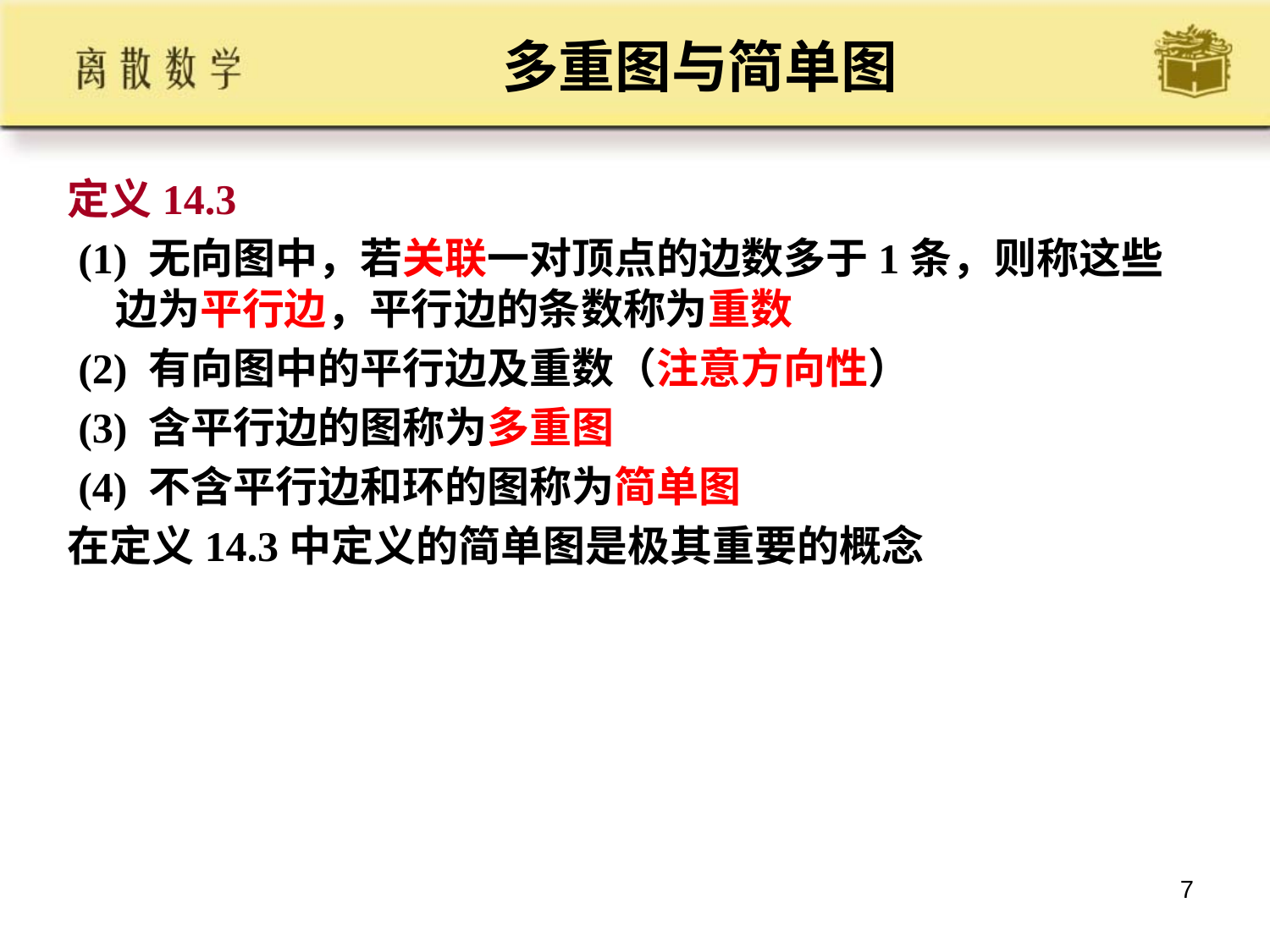

# 多重图与简单图
定义14.3
 (1) 无向图中，若关联一对顶点的边数多于1条，则称这些边为平行边，平行边的条数称为重数
 (2) 有向图中的平行边及重数（注意方向性）
 (3) 含平行边的图称为多重图
 (4) 不含平行边和环的图称为简单图
在定义14.3中定义的简单图是极其重要的概念
7